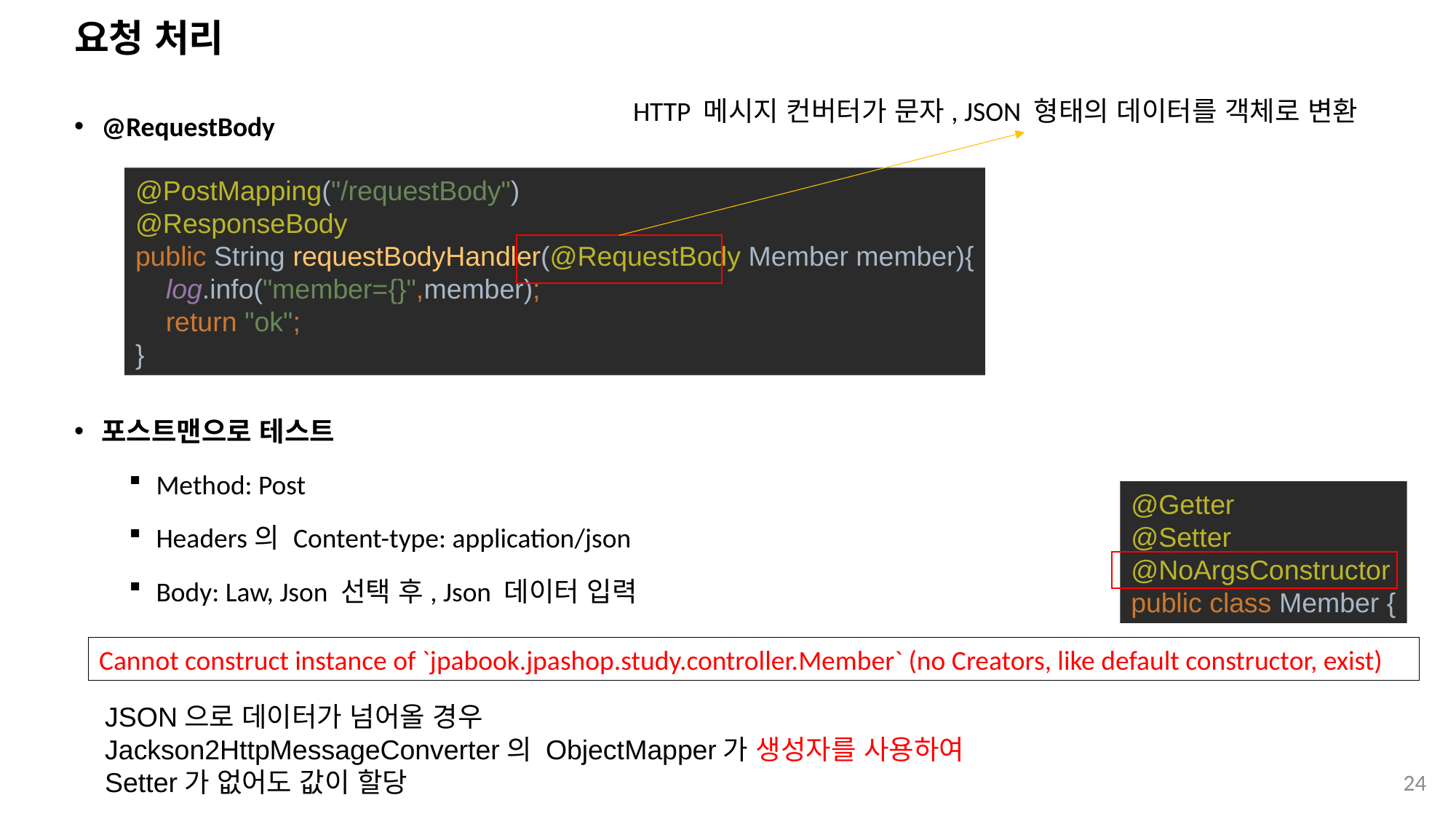

# 요청 처리
HTTP 메시지 컨버터가 문자, JSON 형태의 데이터를 객체로 변환
@RequestBody

포스트맨으로 테스트
Method: Post
Headers의 Content-type: application/json
Body: Law, Json 선택 후, Json 데이터 입력
@PostMapping("/requestBody")
@ResponseBody
public String requestBodyHandler(@RequestBody Member member){
    log.info("member={}",member);
    return "ok";
}

@Getter
@Setter
@NoArgsConstructor
public class Member {

Cannot construct instance of `jpabook.jpashop.study.controller.Member` (no Creators, like default constructor, exist)
JSON으로 데이터가 넘어올 경우
Jackson2HttpMessageConverter의 ObjectMapper가 생성자를 사용하여
Setter가 없어도 값이 할당
24